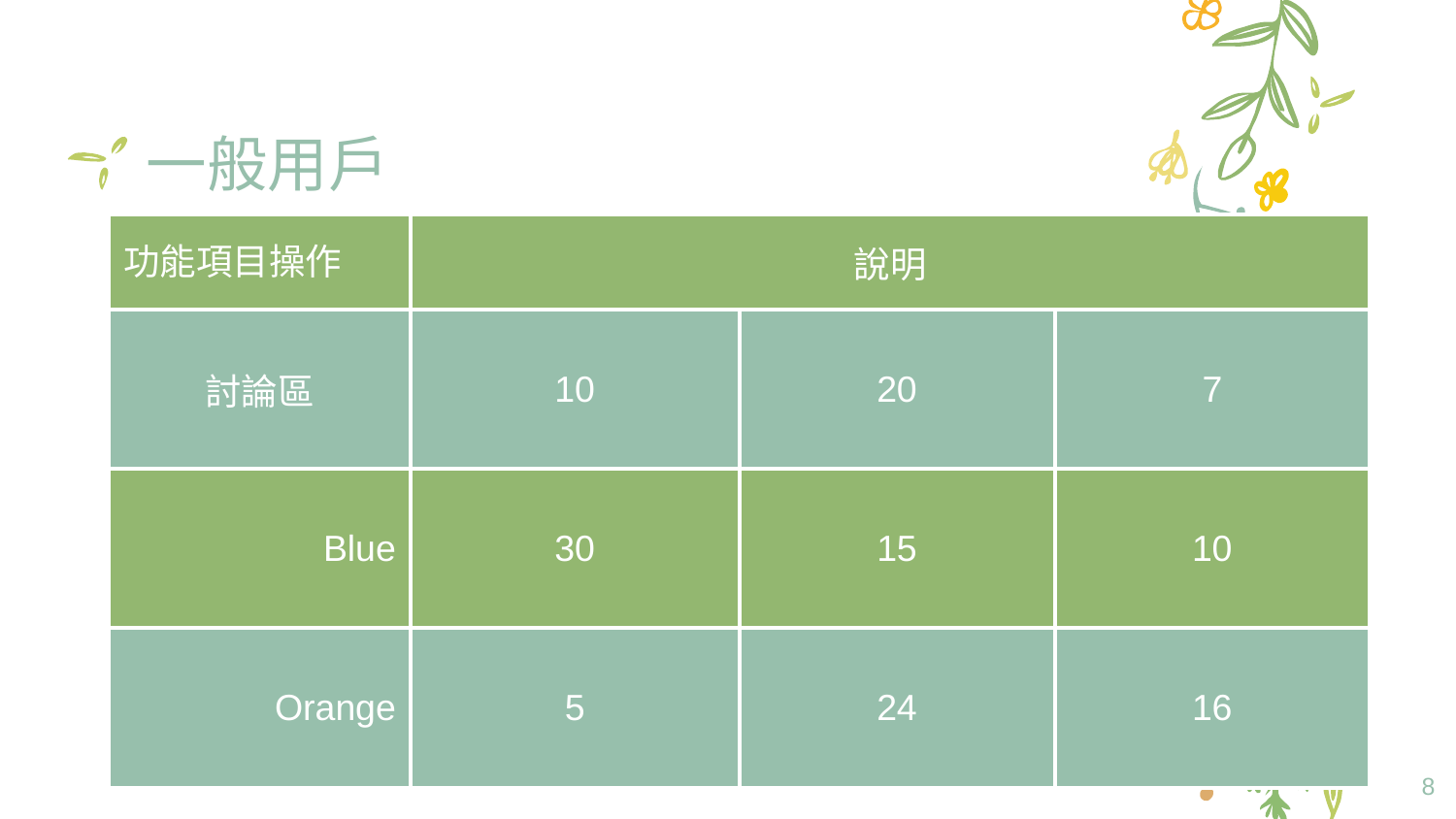

# 一般用戶
| 功能項目操作 | 說明 |  |  |
| --- | --- | --- | --- |
| 討論區 | 10 | 20 | 7 |
| Blue | 30 | 15 | 10 |
| Orange | 5 | 24 | 16 |
8